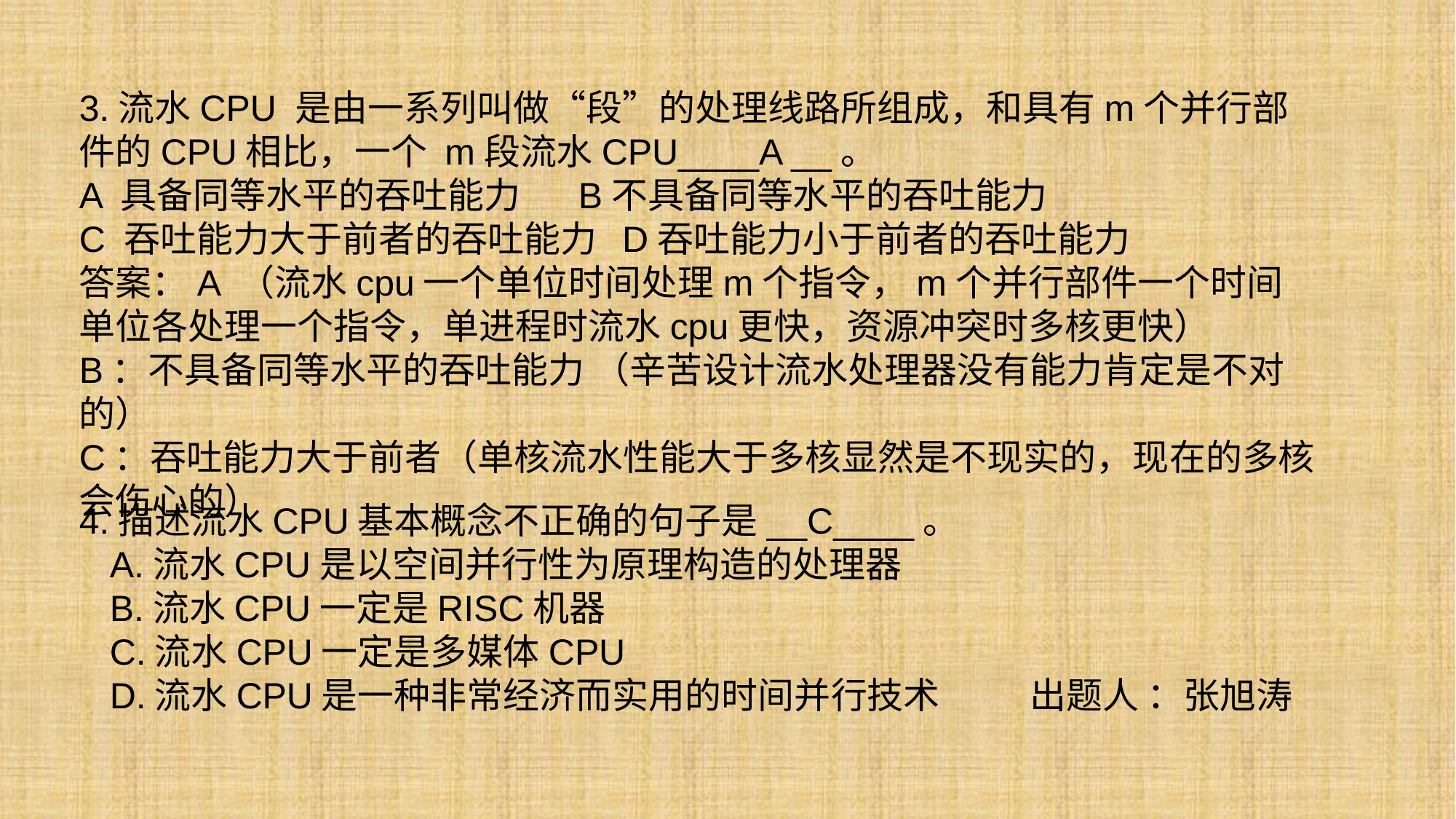

3.流水CPU 是由一系列叫做“段”的处理线路所组成，和具有m个并行部件的CPU相比，一个 m段流水CPU____A __。
A 具备同等水平的吞吐能力      B不具备同等水平的吞吐能力
C 吞吐能力大于前者的吞吐能力  D吞吐能力小于前者的吞吐能力
答案：A （流水cpu一个单位时间处理m个指令，m个并行部件一个时间单位各处理一个指令，单进程时流水cpu更快，资源冲突时多核更快）
B：不具备同等水平的吞吐能力 （辛苦设计流水处理器没有能力肯定是不对的）
C：吞吐能力大于前者（单核流水性能大于多核显然是不现实的，现在的多核会伤心的）
4.描述流水CPU基本概念不正确的句子是__C____。
   A.流水CPU是以空间并行性为原理构造的处理器
   B.流水CPU一定是RISC机器
   C.流水CPU一定是多媒体CPU
   D.流水CPU是一种非常经济而实用的时间并行技术           出题人 ：张旭涛